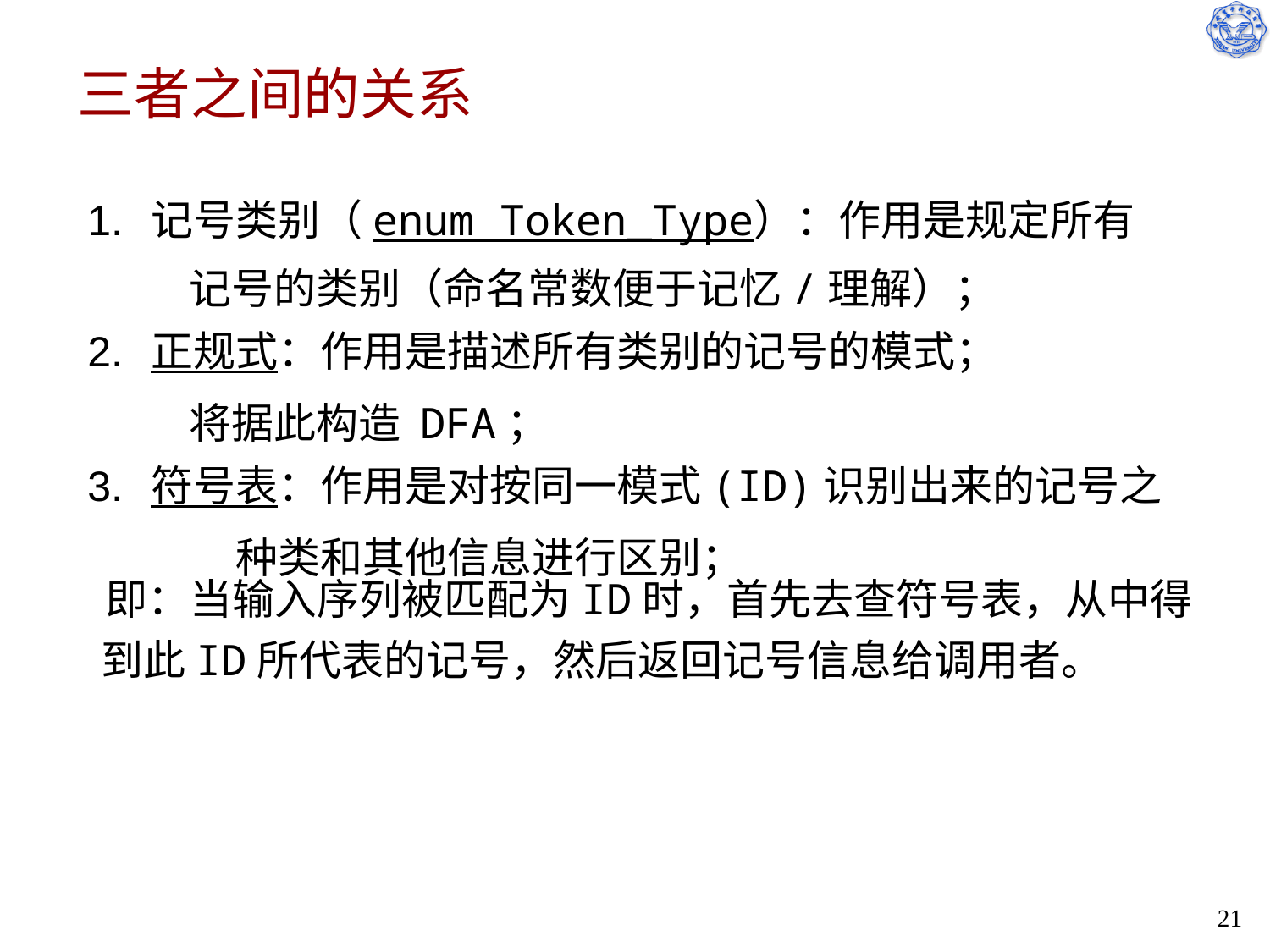

# 三者之间的关系
记号类别（enum Token_Type）：作用是规定所有
    记号的类别（命名常数便于记忆/理解）；
正规式：作用是描述所有类别的记号的模式；
    将据此构造 DFA；
符号表：作用是对按同一模式(ID)识别出来的记号之
　　种类和其他信息进行区别；
      即：当输入序列被匹配为ID时，首先去查符号表，从中得到此ID所代表的记号，然后返回记号信息给调用者。
21